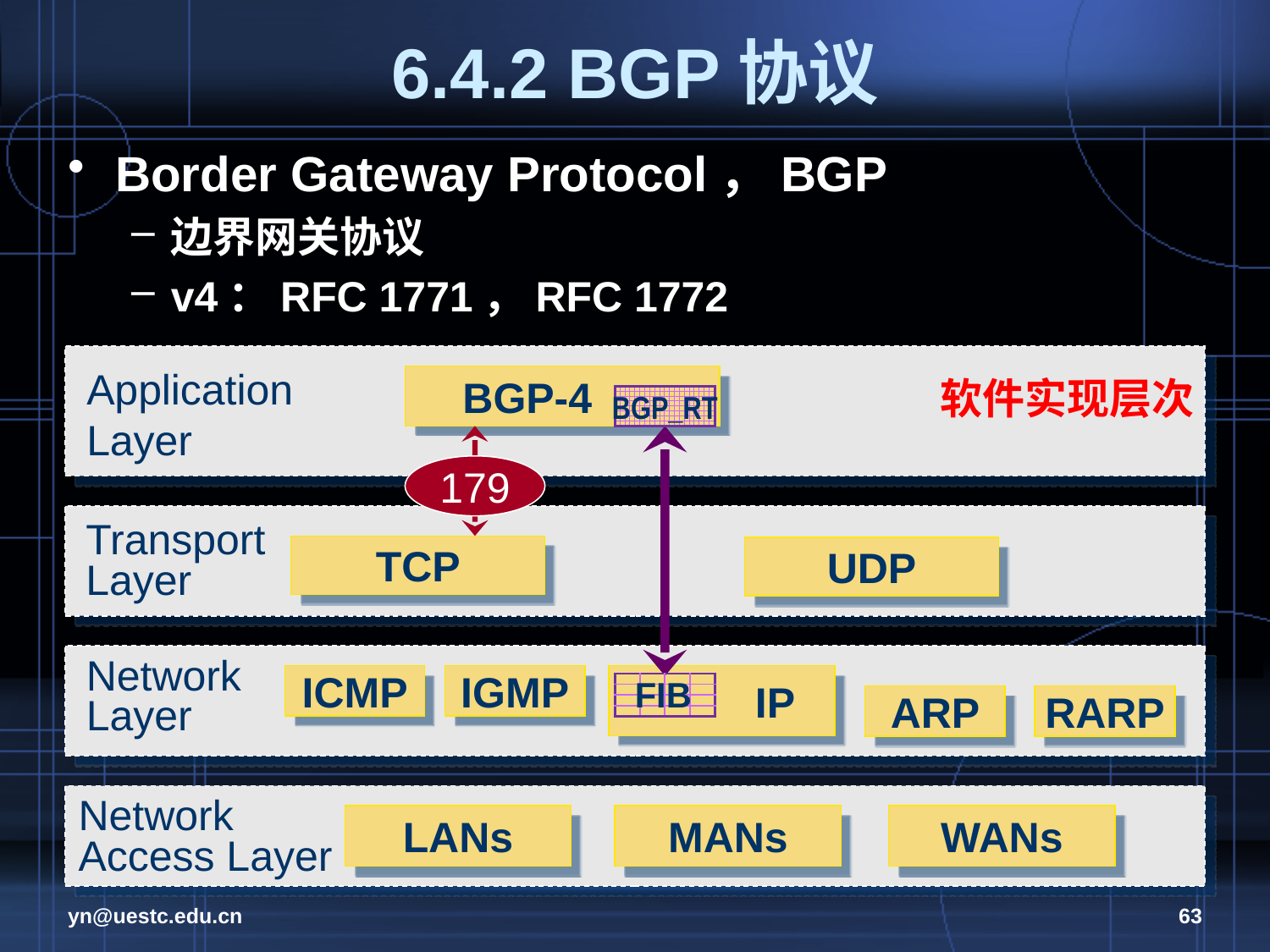

# 6.4.2 BGP协议
Border Gateway Protocol，BGP
边界网关协议
v4：RFC 1771，RFC 1772

Application
Layer
    BGP-4
软件实现层次
BGP_RT

179

Transport
Layer
TCP
UDP

Network
Layer
ICMP
IGMP
         IP
FIB
|  |  |  |  |
| --- | --- | --- | --- |
|  |  |  |  |
|  |  |  |  |
|  |  |  |  |
ARP
RARP

Network
Access Layer
LANs
MANs
WANs
yn@uestc.edu.cn
63